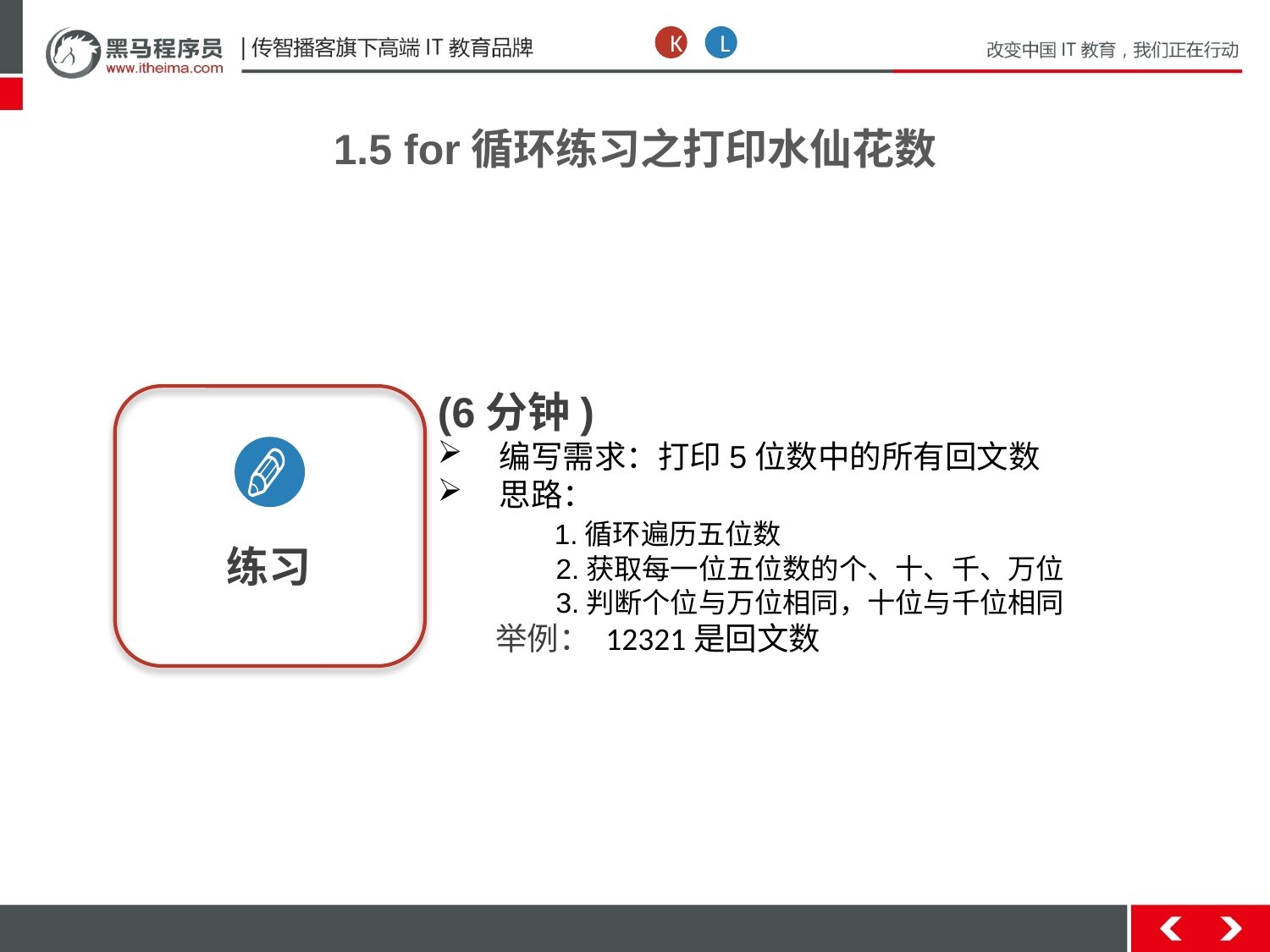

K
L
1.5 for循环练习之打印水仙花数
(6分钟)
  编写需求：打印5位数中的所有回文数
  思路：
      1.循环遍历五位数
       2.获取每一位五位数的个、十、千、万位
       3.判断个位与万位相同，十位与千位相同
       举例： 12321是回文数

练习